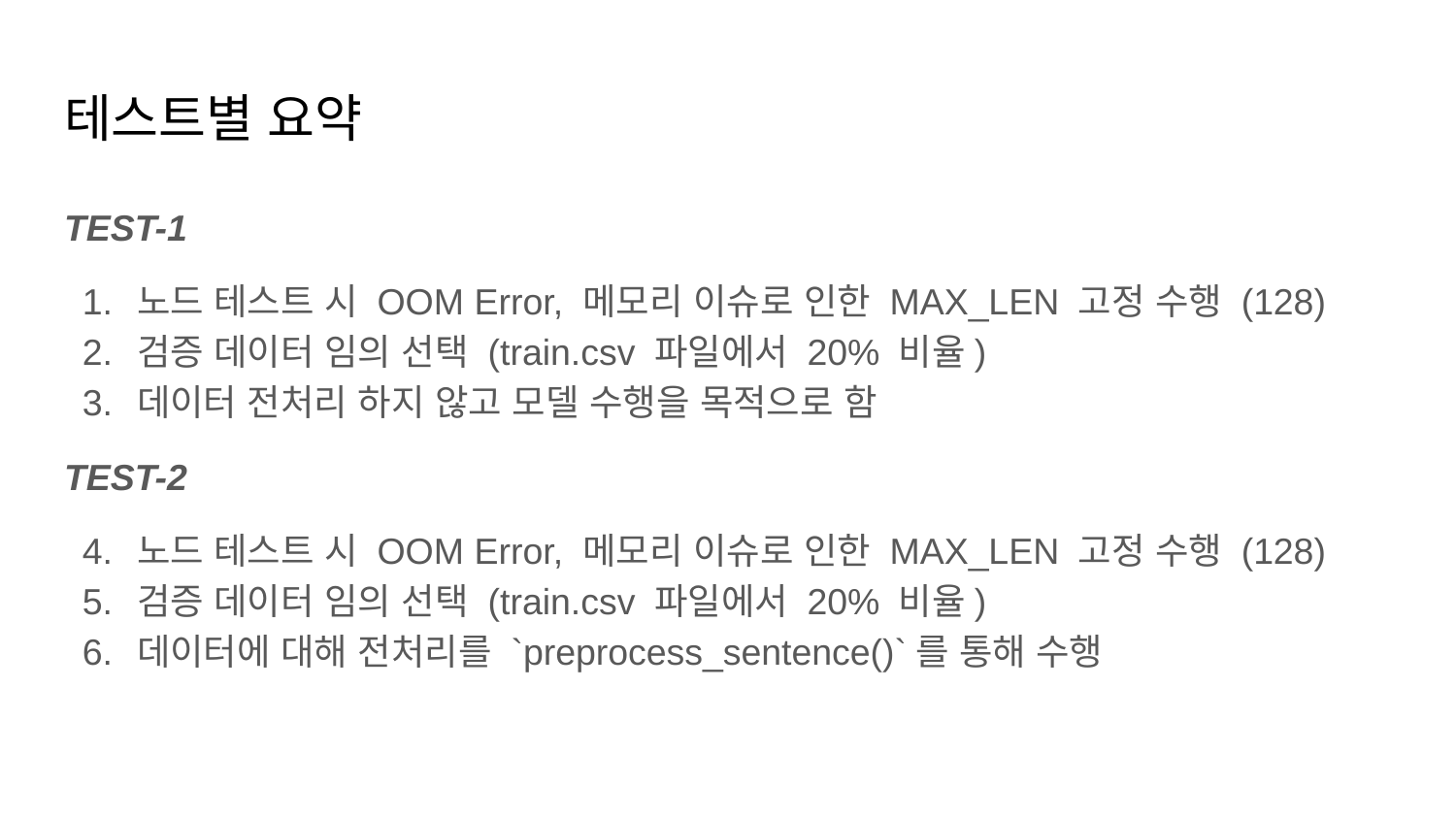

# 테스트별 요약
TEST-1
노드 테스트 시 OOM Error, 메모리 이슈로 인한 MAX_LEN 고정 수행 (128)
검증 데이터 임의 선택 (train.csv 파일에서 20% 비율)
데이터 전처리 하지 않고 모델 수행을 목적으로 함
TEST-2
노드 테스트 시 OOM Error, 메모리 이슈로 인한 MAX_LEN 고정 수행 (128)
검증 데이터 임의 선택 (train.csv 파일에서 20% 비율)
데이터에 대해 전처리를 `preprocess_sentence()`를 통해 수행